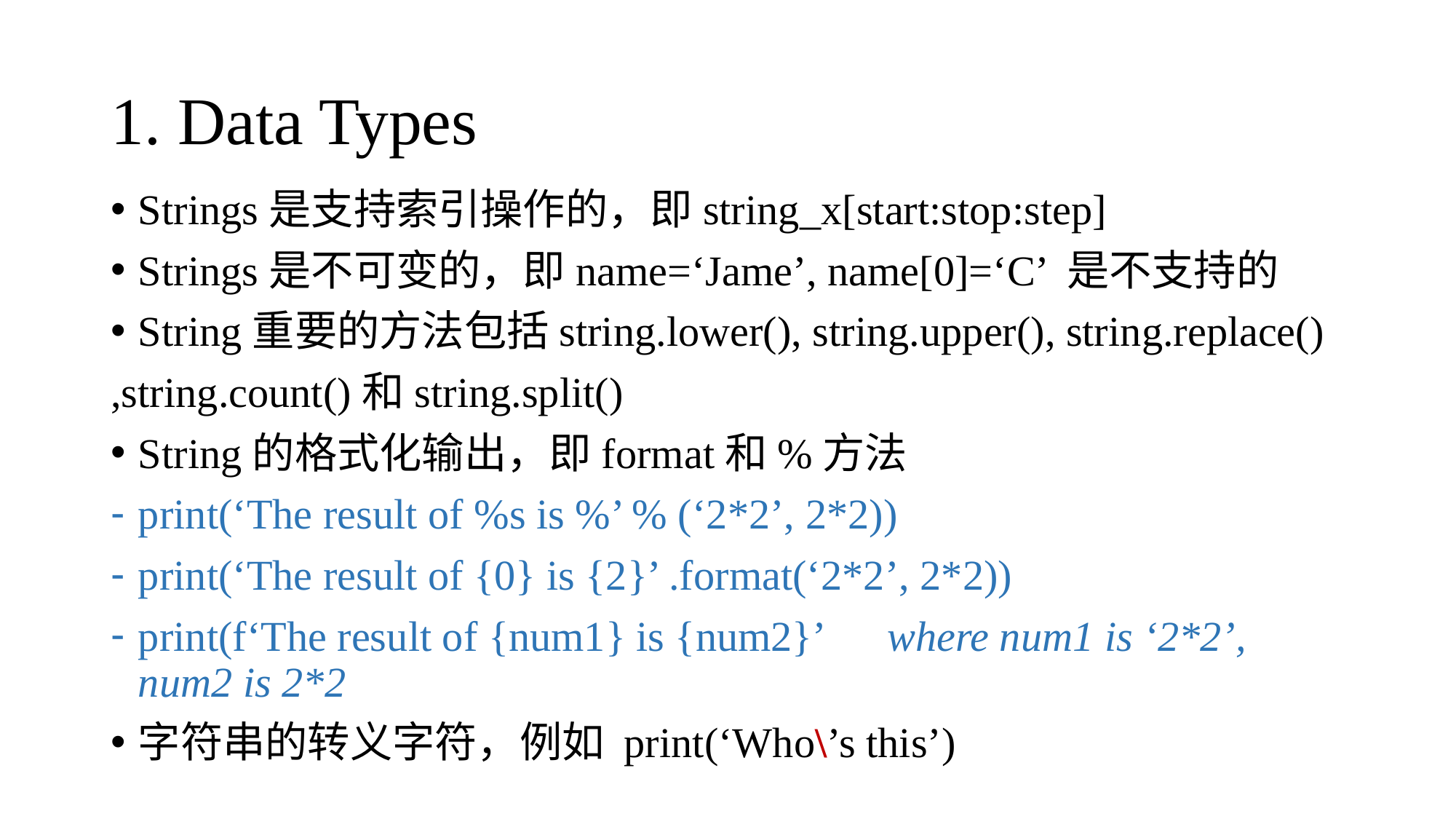

# 1. Data Types
Strings是支持索引操作的，即string_x[start:stop:step]
Strings是不可变的，即name=‘Jame’, name[0]=‘C’ 是不支持的
String重要的方法包括string.lower(), string.upper(), string.replace()
,string.count()和string.split()
String的格式化输出，即format和%方法
print(‘The result of %s is %’ % (‘2*2’, 2*2))
print(‘The result of {0} is {2}’ .format(‘2*2’, 2*2))
print(f‘The result of {num1} is {num2}’      where num1 is ‘2*2’, num2 is 2*2
字符串的转义字符，例如 print(‘Who\’s this’)